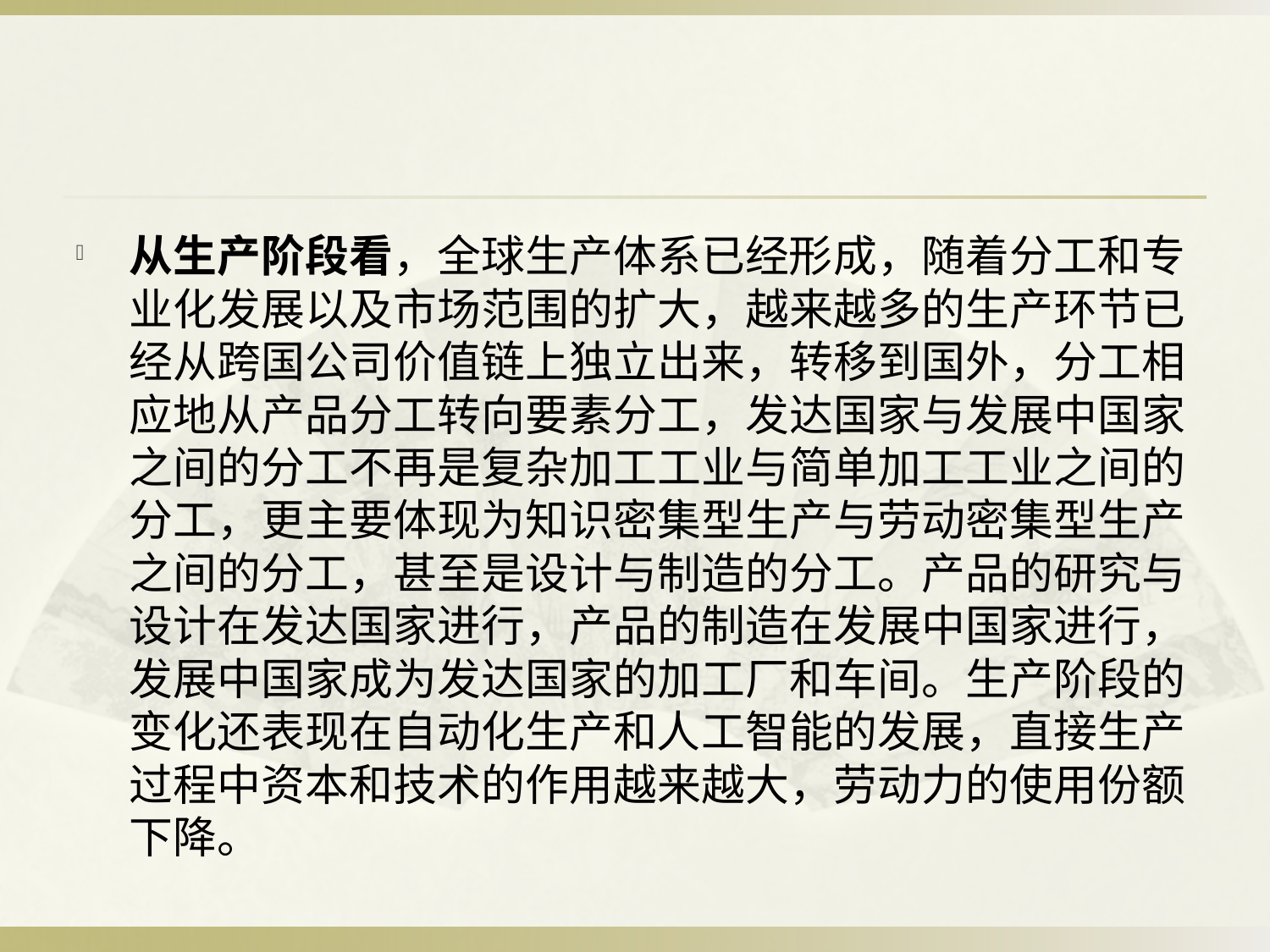

#
从生产阶段看，全球生产体系已经形成，随着分工和专业化发展以及市场范围的扩大，越来越多的生产环节已经从跨国公司价值链上独立出来，转移到国外，分工相应地从产品分工转向要素分工，发达国家与发展中国家之间的分工不再是复杂加工工业与简单加工工业之间的分工，更主要体现为知识密集型生产与劳动密集型生产之间的分工，甚至是设计与制造的分工。产品的研究与设计在发达国家进行，产品的制造在发展中国家进行，发展中国家成为发达国家的加工厂和车间。生产阶段的变化还表现在自动化生产和人工智能的发展，直接生产过程中资本和技术的作用越来越大，劳动力的使用份额下降。